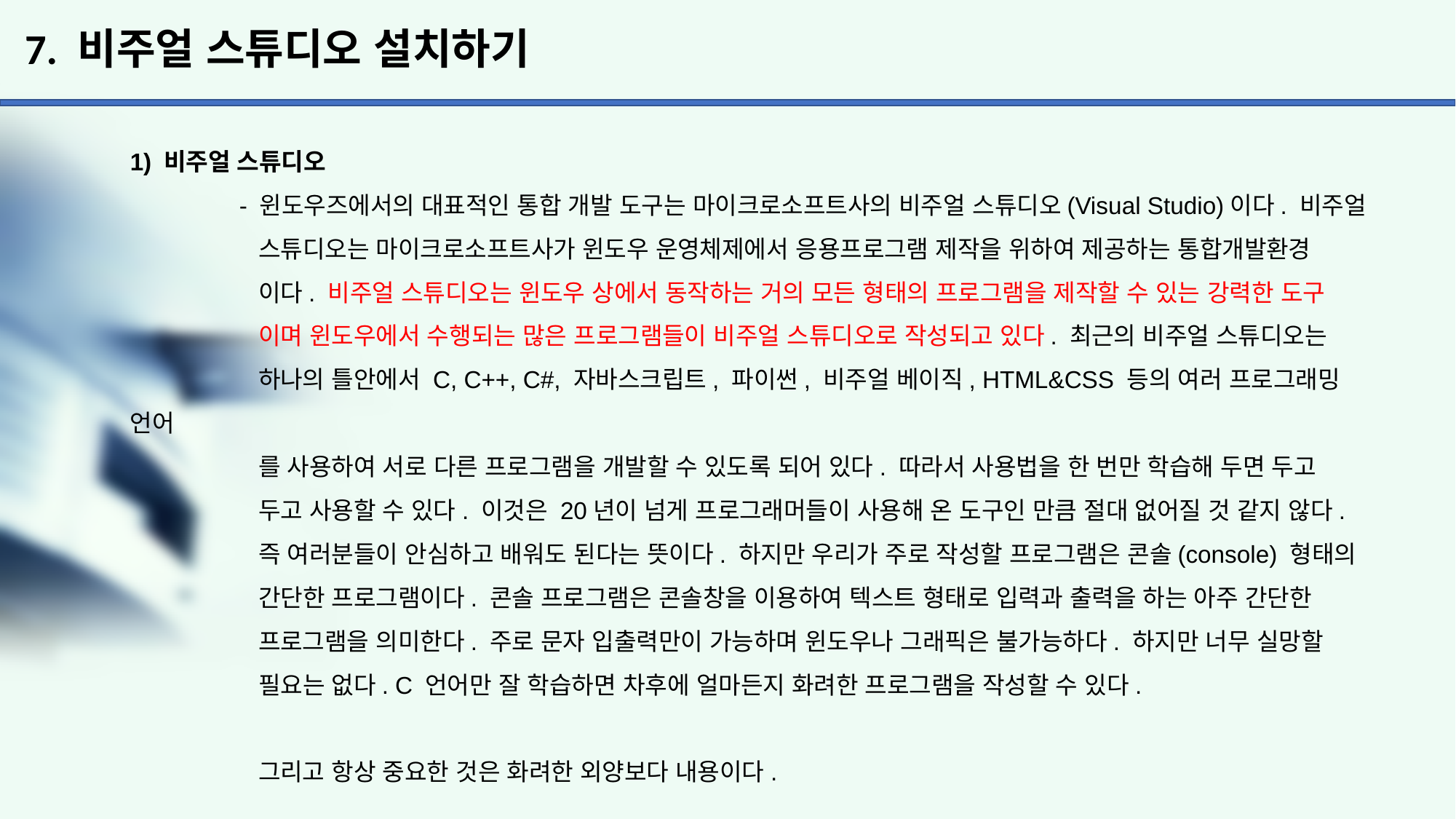

# 7. 비주얼 스튜디오 설치하기
1) 비주얼 스튜디오
	- 윈도우즈에서의 대표적인 통합 개발 도구는 마이크로소프트사의 비주얼 스튜디오(Visual Studio)이다. 비주얼
	  스튜디오는 마이크로소프트사가 윈도우 운영체제에서 응용프로그램 제작을 위하여 제공하는 통합개발환경
	  이다. 비주얼 스튜디오는 윈도우 상에서 동작하는 거의 모든 형태의 프로그램을 제작할 수 있는 강력한 도구
	  이며 윈도우에서 수행되는 많은 프로그램들이 비주얼 스튜디오로 작성되고 있다. 최근의 비주얼 스튜디오는
	  하나의 틀안에서 C, C++, C#, 자바스크립트, 파이썬, 비주얼 베이직, HTML&CSS 등의 여러 프로그래밍 언어
	  를 사용하여 서로 다른 프로그램을 개발할 수 있도록 되어 있다. 따라서 사용법을 한 번만 학습해 두면 두고
	  두고 사용할 수 있다. 이것은 20년이 넘게 프로그래머들이 사용해 온 도구인 만큼 절대 없어질 것 같지 않다.
	  즉 여러분들이 안심하고 배워도 된다는 뜻이다. 하지만 우리가 주로 작성할 프로그램은 콘솔(console) 형태의
	  간단한 프로그램이다. 콘솔 프로그램은 콘솔창을 이용하여 텍스트 형태로 입력과 출력을 하는 아주 간단한
	  프로그램을 의미한다. 주로 문자 입출력만이 가능하며 윈도우나 그래픽은 불가능하다. 하지만 너무 실망할
	  필요는 없다. C 언어만 잘 학습하면 차후에 얼마든지 화려한 프로그램을 작성할 수 있다.
	  그리고 항상 중요한 것은 화려한 외양보다 내용이다.